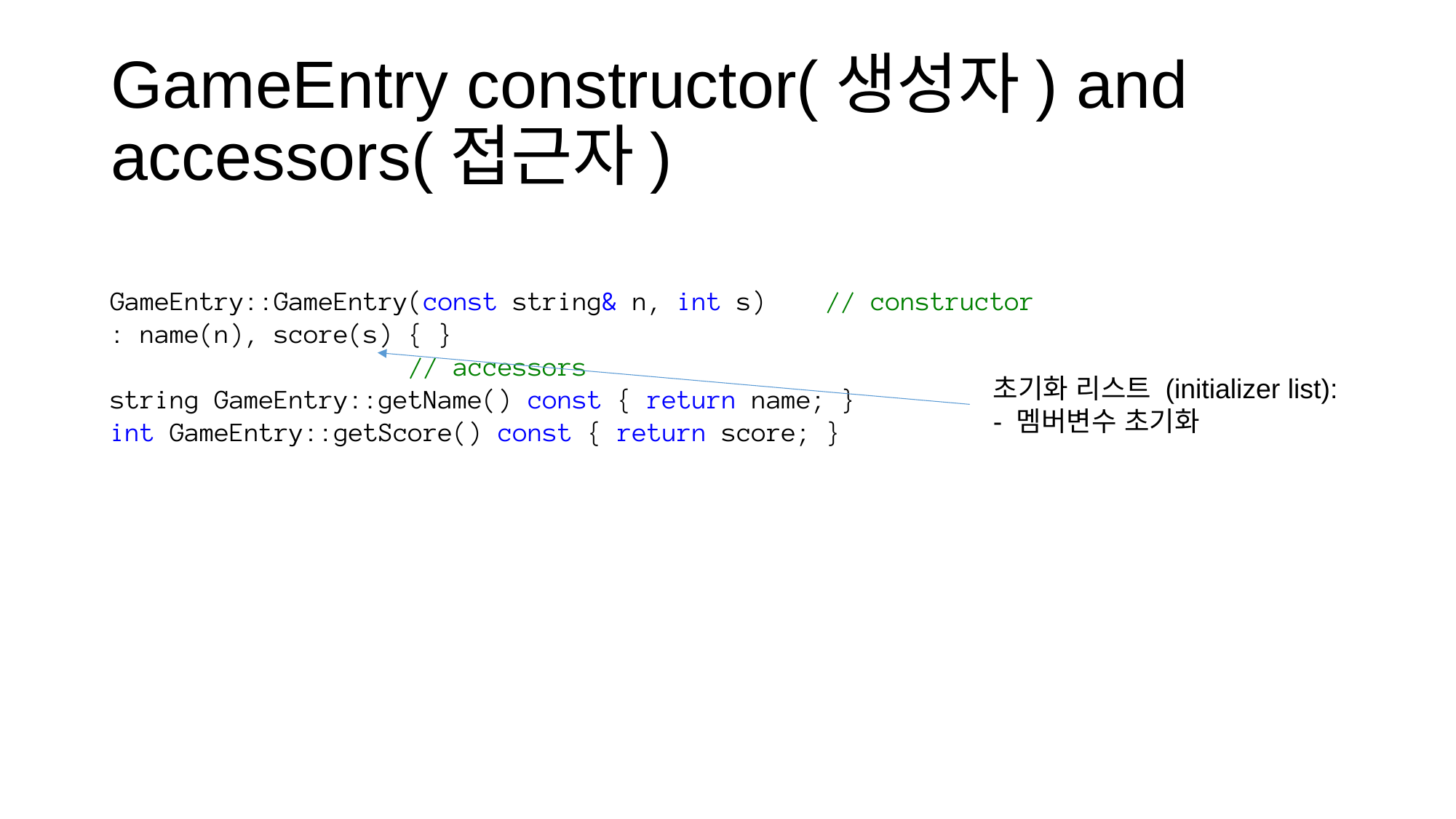

# GameEntry constructor(생성자) and accessors(접근자)
GameEntry::GameEntry(const string& n, int s)    // constructor
: name(n), score(s) { }
                    // accessors
string GameEntry::getName() const { return name; }
int GameEntry::getScore() const { return score; }
초기화 리스트 (initializer list):
- 멤버변수 초기화